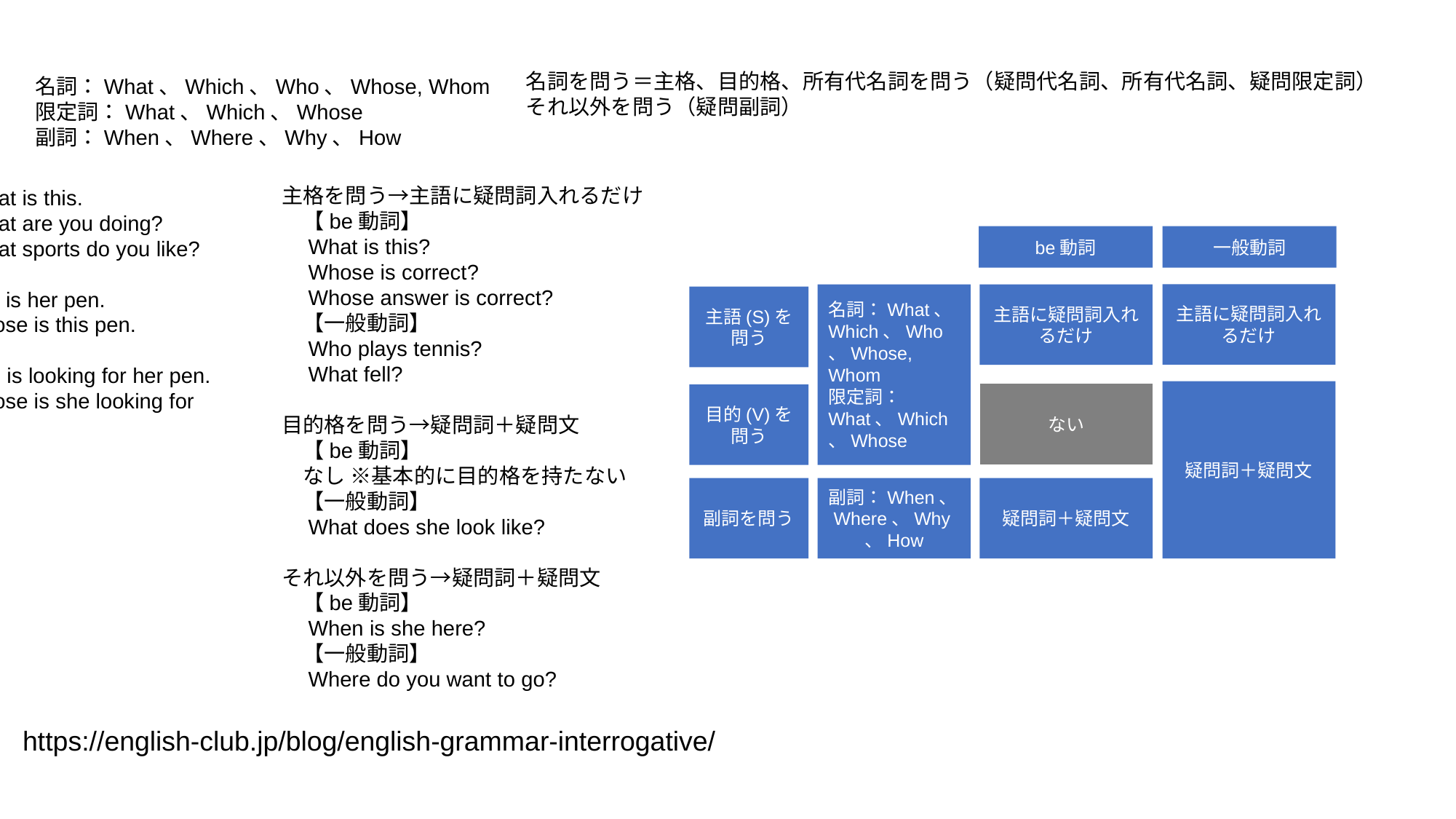

名詞を問う＝主格、目的格、所有代名詞を問う（疑問代名詞、所有代名詞、疑問限定詞）
それ以外を問う（疑問副詞）
名詞：What、Which、Who、Whose, Whom
限定詞：What、Which、Whose
副詞：When、Where、Why、How
主格を問う→主語に疑問詞入れるだけ
　【be動詞】
　What is this?
　Whose is correct?
　Whose answer is correct?
　【一般動詞】
　Who plays tennis?
　What fell?

目的格を問う→疑問詞＋疑問文
　【be動詞】
　なし ※基本的に目的格を持たない
　【一般動詞】
　What does she look like?

それ以外を問う→疑問詞＋疑問文
　【be動詞】
　When is she here?
　【一般動詞】
　Where do you want to go?

What is this.
What are you doing?
What sports do you like?

this is her pen.
whose is this pen.

she is looking for her pen.
whose is she looking for
be動詞
一般動詞
主語に疑問詞入れるだけ
名詞：What、Which、Who、Whose, Whom
限定詞：What、Which、Whose
主語に疑問詞入れるだけ
主語(S)を問う
疑問詞＋疑問文
ない
目的(V)を問う
副詞：When、Where、Why、How
疑問詞＋疑問文
副詞を問う
https://english-club.jp/blog/english-grammar-interrogative/